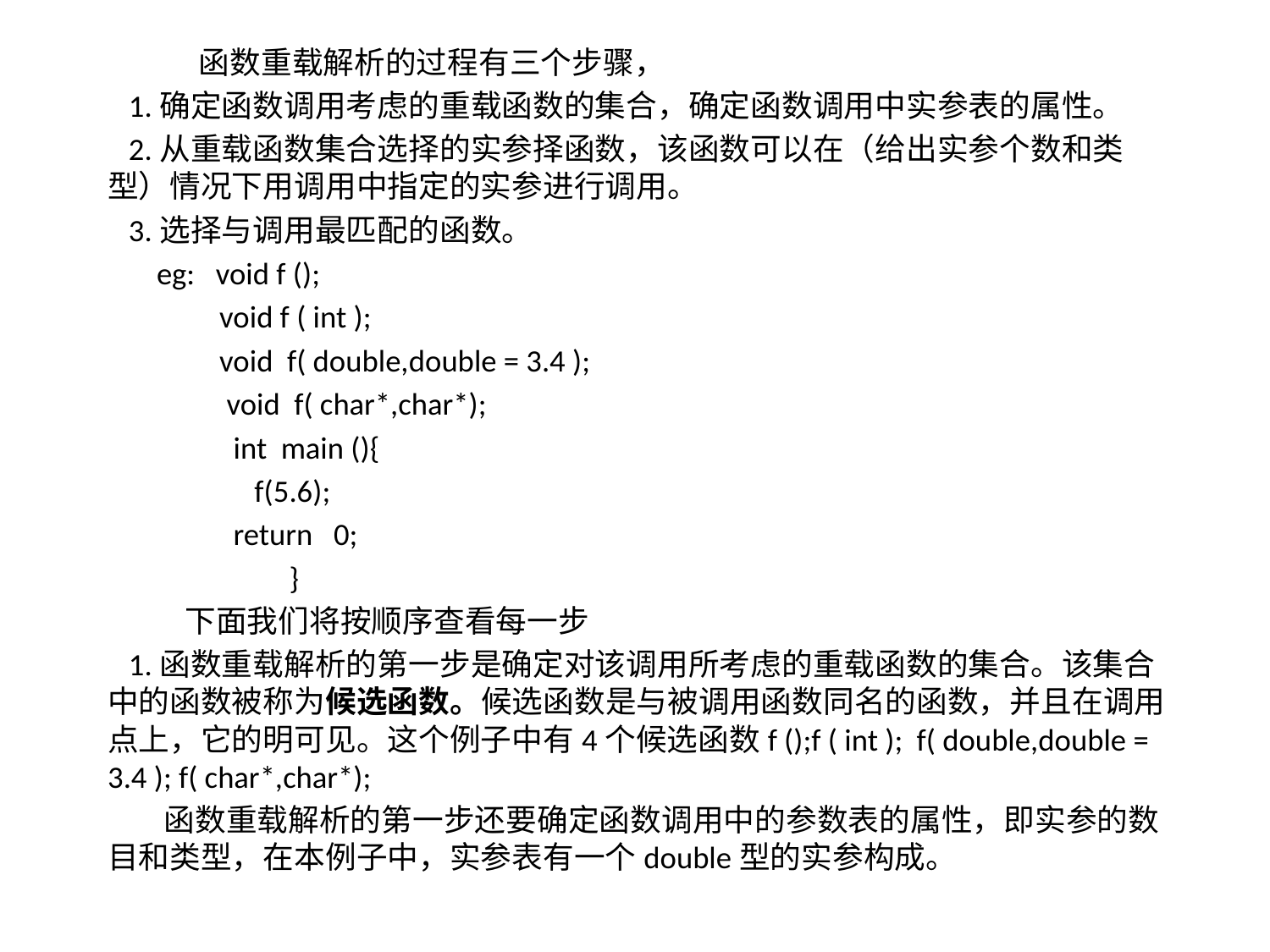

函数重载解析的过程有三个步骤，
   1.确定函数调用考虑的重载函数的集合，确定函数调用中实参表的属性。
   2.从重载函数集合选择的实参择函数，该函数可以在（给出实参个数和类型）情况下用调用中指定的实参进行调用。
   3.选择与调用最匹配的函数。
       eg:   void f ();
                void f ( int );
                void  f( double,double = 3.4 );
                 void  f( char*,char*);
                  int  main (){
                     f(5.6);
                  return   0;
                          }
          下面我们将按顺序查看每一步
   1.函数重载解析的第一步是确定对该调用所考虑的重载函数的集合。该集合中的函数被称为候选函数。候选函数是与被调用函数同名的函数，并且在调用点上，它的明可见。这个例子中有4个候选函数f ();f ( int );  f( double,double = 3.4 ); f( char*,char*);
       函数重载解析的第一步还要确定函数调用中的参数表的属性，即实参的数目和类型，在本例子中，实参表有一个double型的实参构成。